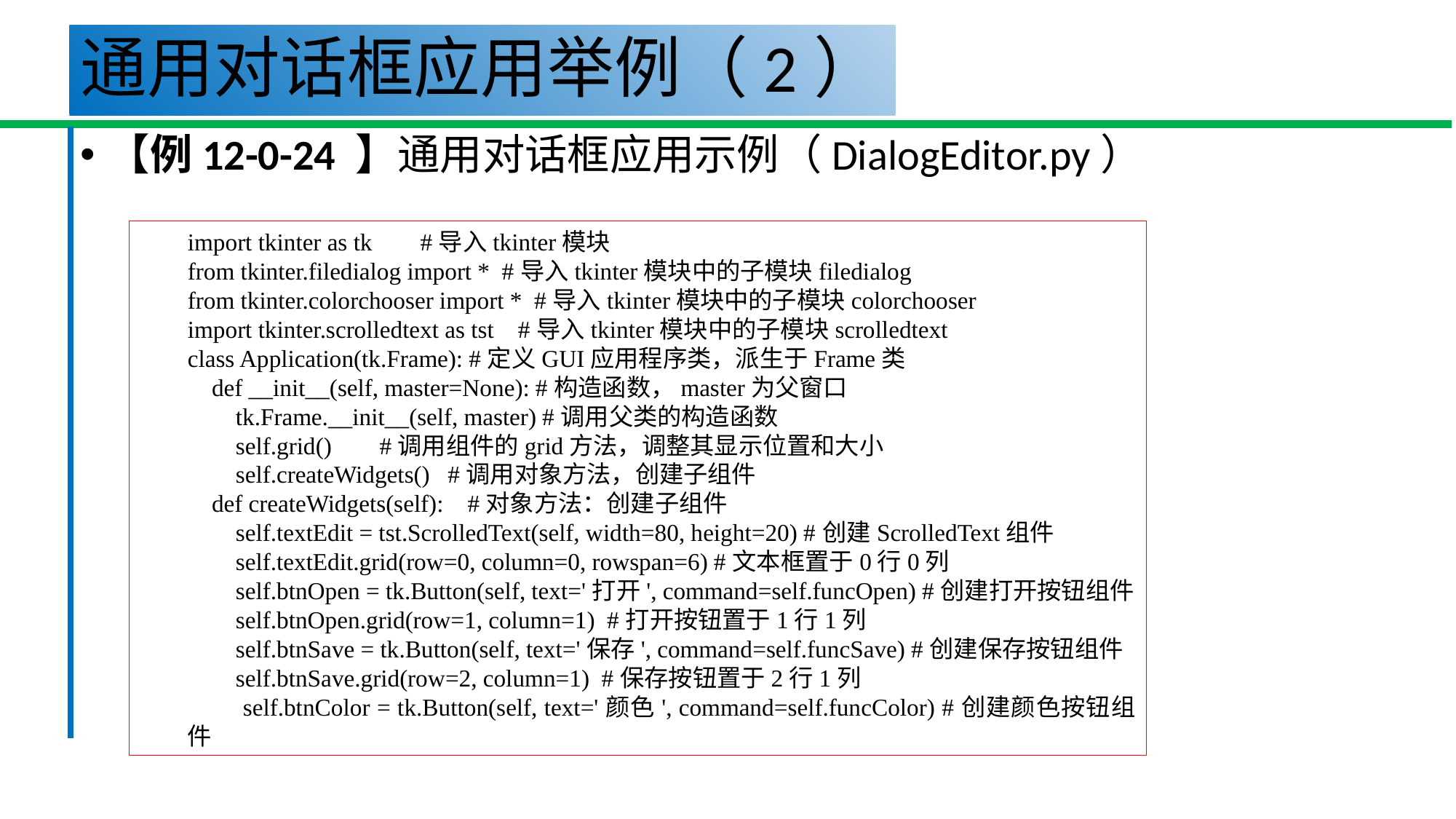

# 通用对话框应用举例（2）
【例12-0-24 】通用对话框应用示例（DialogEditor.py）
import tkinter as tk        #导入tkinter模块
from tkinter.filedialog import *  #导入tkinter模块中的子模块filedialog
from tkinter.colorchooser import *  #导入tkinter模块中的子模块colorchooser
import tkinter.scrolledtext as tst    #导入tkinter模块中的子模块scrolledtext
class Application(tk.Frame): #定义GUI应用程序类，派生于Frame类
    def __init__(self, master=None): #构造函数，master为父窗口
        tk.Frame.__init__(self, master) #调用父类的构造函数
        self.grid()        #调用组件的grid方法，调整其显示位置和大小
        self.createWidgets()   #调用对象方法，创建子组件
    def createWidgets(self):    #对象方法：创建子组件
        self.textEdit = tst.ScrolledText(self, width=80, height=20) #创建ScrolledText组件
        self.textEdit.grid(row=0, column=0, rowspan=6) #文本框置于0行0列
        self.btnOpen = tk.Button(self, text='打开', command=self.funcOpen) #创建打开按钮组件
        self.btnOpen.grid(row=1, column=1)  #打开按钮置于1行1列
        self.btnSave = tk.Button(self, text='保存', command=self.funcSave) #创建保存按钮组件
        self.btnSave.grid(row=2, column=1)  #保存按钮置于2行1列
        self.btnColor = tk.Button(self, text='颜色', command=self.funcColor) #创建颜色按钮组件